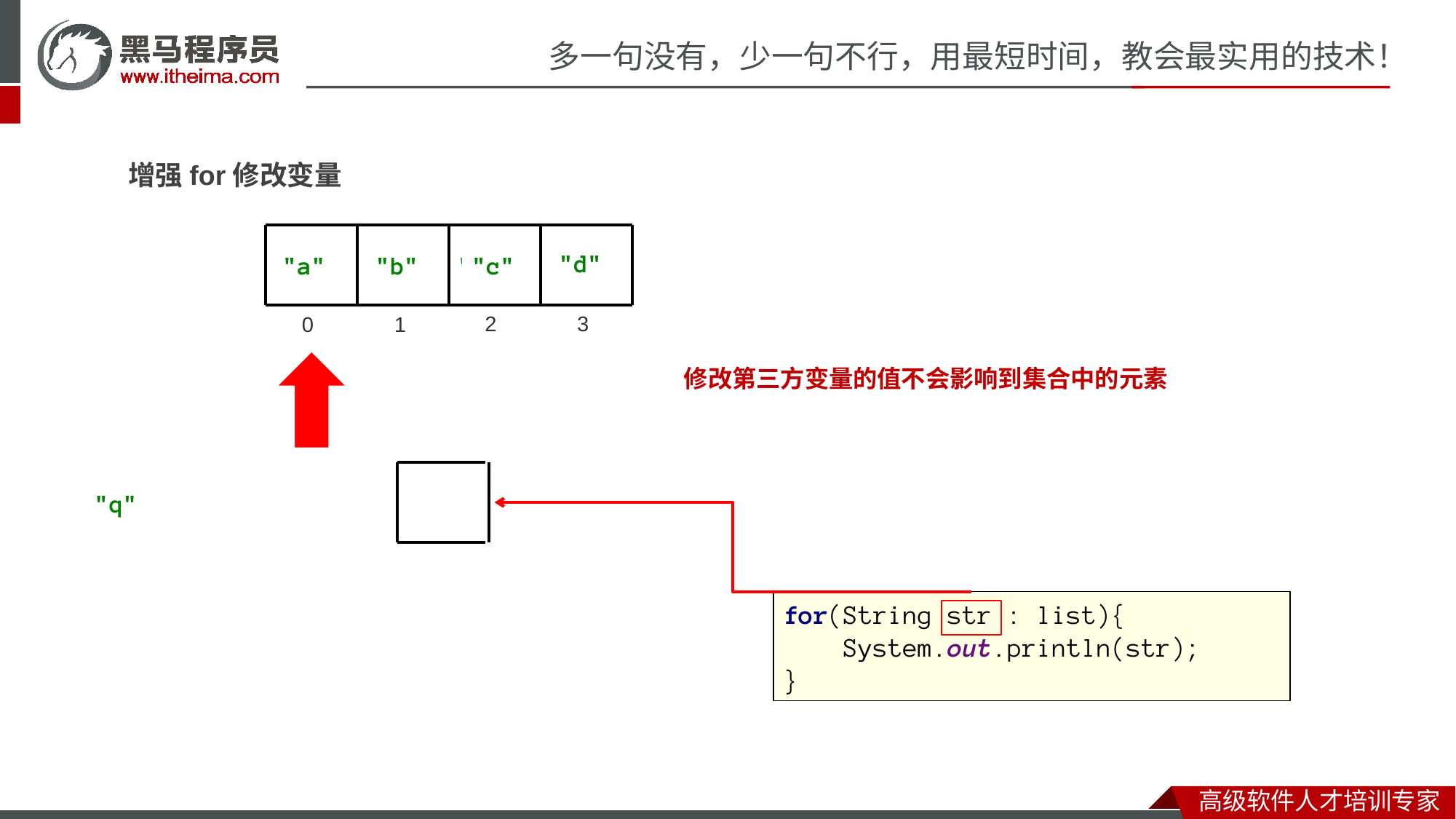

增强for修改变量
"d"
"a"
"a"
"b"
"e"
"c"
2
3
0
1
修改第三方变量的值不会影响到集合中的元素

"q"
for(String str : list){
    System.out.println(str);
}